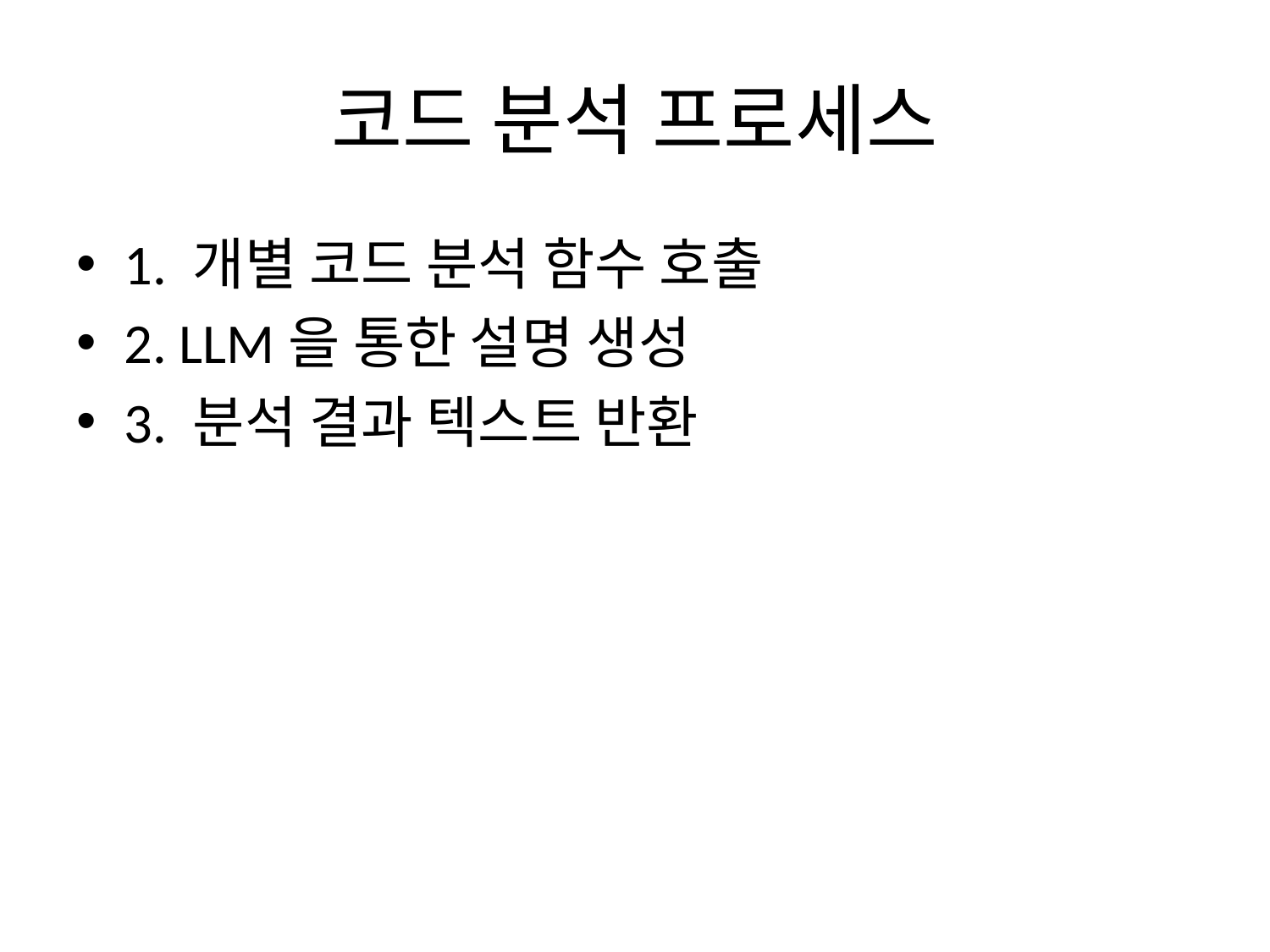

# 코드 분석 프로세스
1. 개별 코드 분석 함수 호출
2. LLM을 통한 설명 생성
3. 분석 결과 텍스트 반환